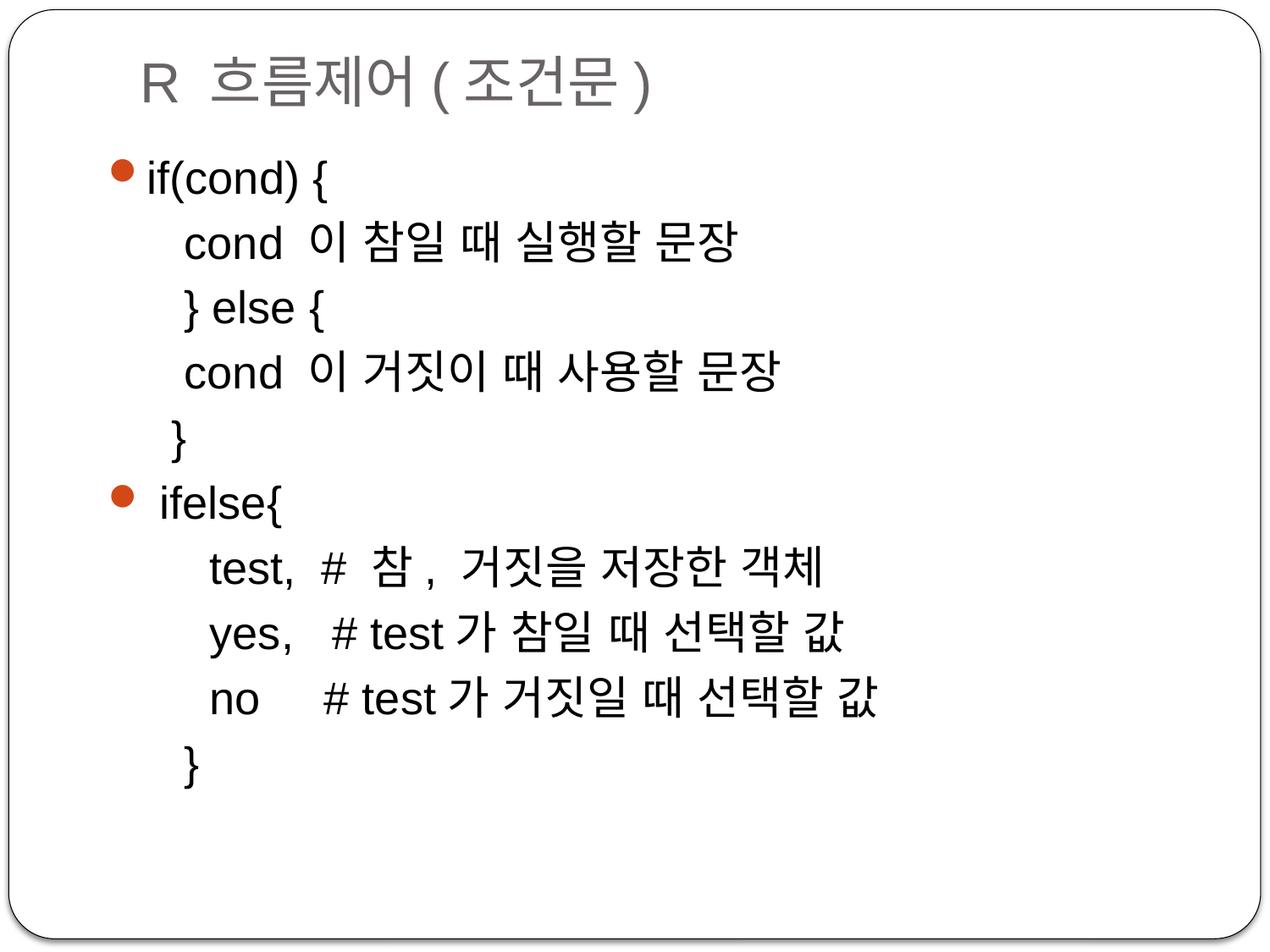

# R 흐름제어(조건문)
if(cond) {
      cond 이 참일 때 실행할 문장
      } else {
      cond 이 거짓이 때 사용할 문장
     }
 ifelse{
        test,  # 참, 거짓을 저장한 객체
        yes,   # test가 참일 때 선택할 값
        no     # test가 거짓일 때 선택할 값
      }